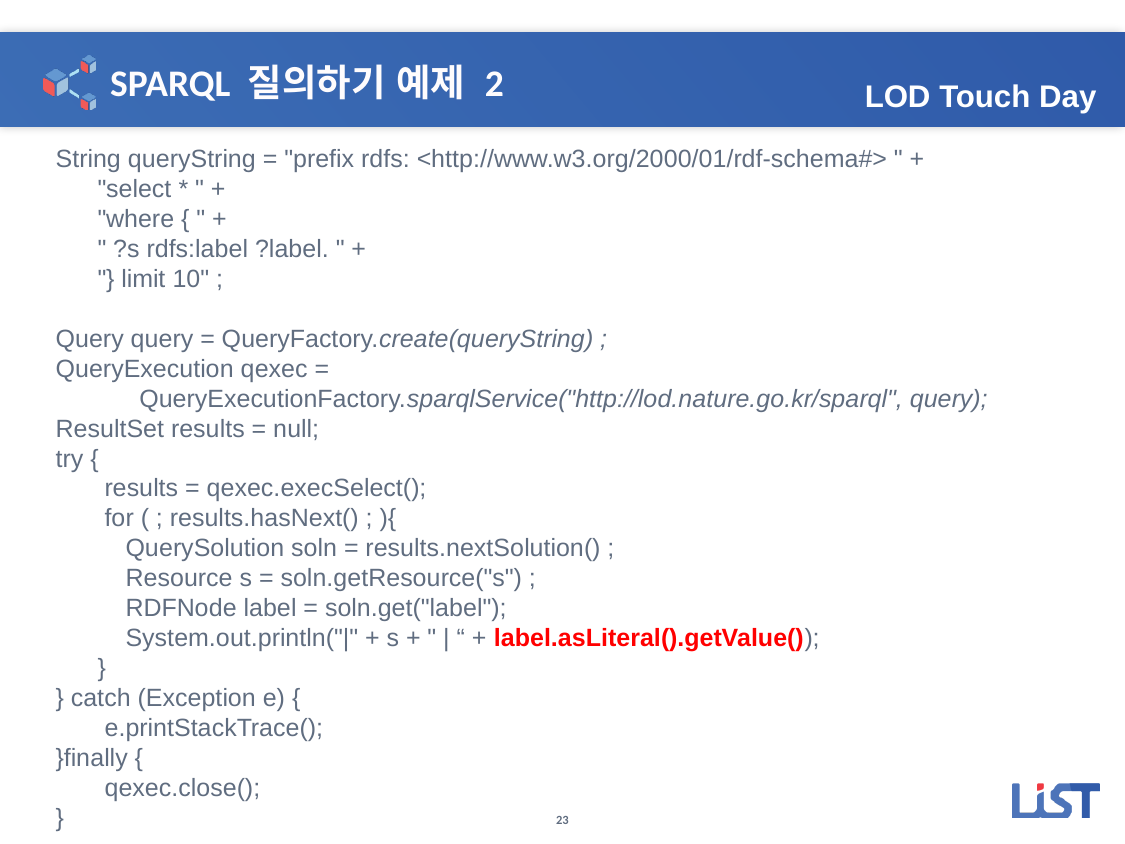

# SPARQL 질의하기 예제 2
String queryString = "prefix rdfs: <http://www.w3.org/2000/01/rdf-schema#> " +
      "select * " +
      "where { " +
      " ?s rdfs:label ?label. " +
      "} limit 10" ;

Query query = QueryFactory.create(queryString) ;
QueryExecution qexec =
            QueryExecutionFactory.sparqlService("http://lod.nature.go.kr/sparql", query);
ResultSet results = null;
try {
       results = qexec.execSelect();
       for ( ; results.hasNext() ; ){
          QuerySolution soln = results.nextSolution() ;
          Resource s = soln.getResource("s") ;
          RDFNode label = soln.get("label");
          System.out.println("|" + s + " | “ + label.asLiteral().getValue());
      }
} catch (Exception e) {
       e.printStackTrace();
}finally {
       qexec.close();
}
23